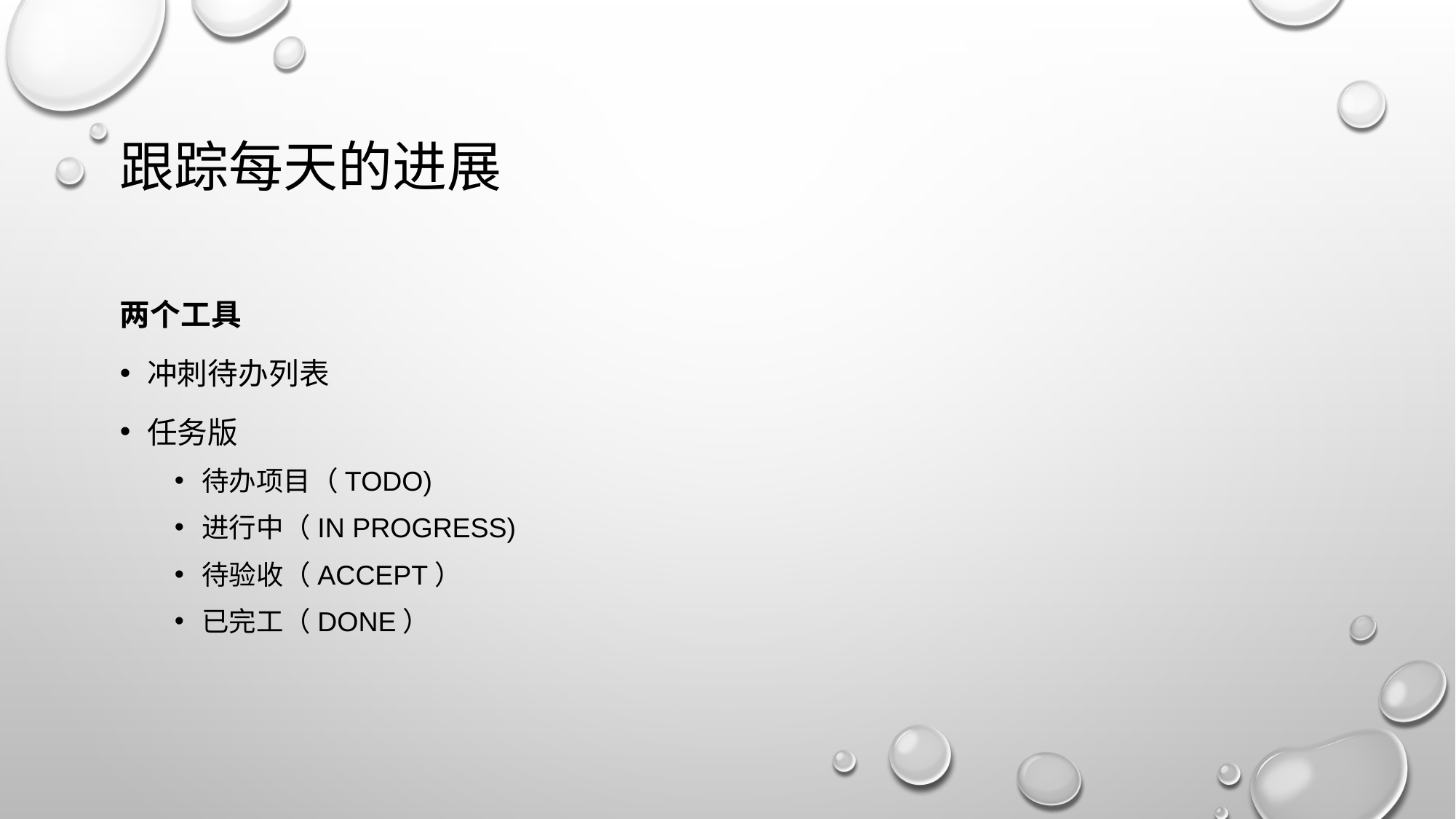

# 跟踪每天的进展
两个工具
冲刺待办列表
任务版
待办项目（ToDo)
进行中（In Progress)
待验收（Accept）
已完工（Done）